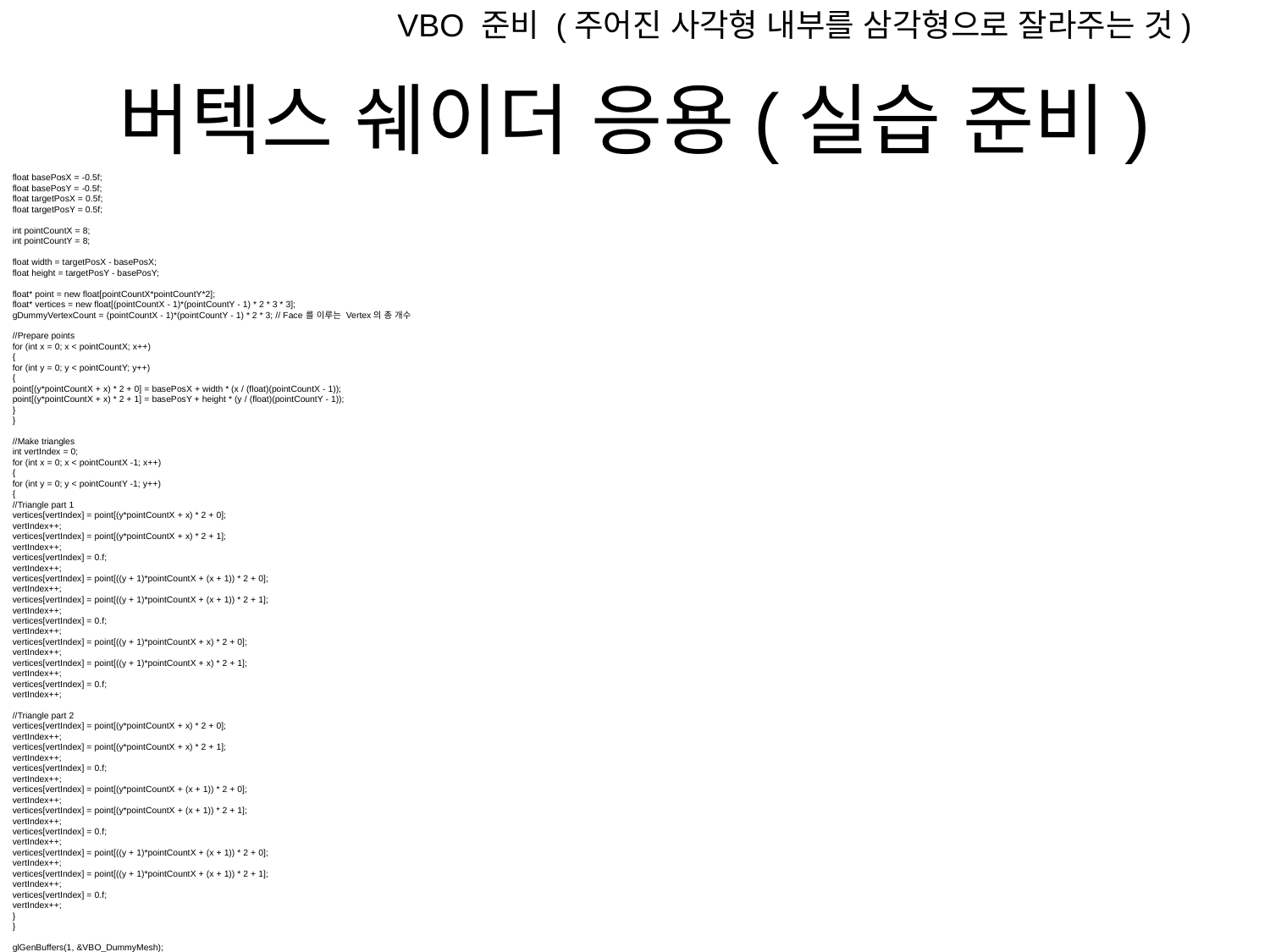

VBO 준비 (주어진 사각형 내부를 삼각형으로 잘라주는 것)
# 버텍스 쉐이더 응용(실습 준비)
float basePosX = -0.5f;
float basePosY = -0.5f;
float targetPosX = 0.5f;
float targetPosY = 0.5f;

int pointCountX = 8;
int pointCountY = 8;

float width = targetPosX - basePosX;
float height = targetPosY - basePosY;

float* point = new float[pointCountX*pointCountY*2];
float* vertices = new float[(pointCountX - 1)*(pointCountY - 1) * 2 * 3 * 3];
gDummyVertexCount = (pointCountX - 1)*(pointCountY - 1) * 2 * 3; // Face를 이루는 Vertex의 총 개수

//Prepare points
for (int x = 0; x < pointCountX; x++)
{
for (int y = 0; y < pointCountY; y++)
{
point[(y*pointCountX + x) * 2 + 0] = basePosX + width * (x / (float)(pointCountX - 1));
point[(y*pointCountX + x) * 2 + 1] = basePosY + height * (y / (float)(pointCountY - 1));
}
}

//Make triangles
int vertIndex = 0;
for (int x = 0; x < pointCountX -1; x++)
{
for (int y = 0; y < pointCountY -1; y++)
{
//Triangle part 1
vertices[vertIndex] = point[(y*pointCountX + x) * 2 + 0];
vertIndex++;
vertices[vertIndex] = point[(y*pointCountX + x) * 2 + 1];
vertIndex++;
vertices[vertIndex] = 0.f;
vertIndex++;
vertices[vertIndex] = point[((y + 1)*pointCountX + (x + 1)) * 2 + 0];
vertIndex++;
vertices[vertIndex] = point[((y + 1)*pointCountX + (x + 1)) * 2 + 1];
vertIndex++;
vertices[vertIndex] = 0.f;
vertIndex++;
vertices[vertIndex] = point[((y + 1)*pointCountX + x) * 2 + 0];
vertIndex++;
vertices[vertIndex] = point[((y + 1)*pointCountX + x) * 2 + 1];
vertIndex++;
vertices[vertIndex] = 0.f;
vertIndex++;

//Triangle part 2
vertices[vertIndex] = point[(y*pointCountX + x) * 2 + 0];
vertIndex++;
vertices[vertIndex] = point[(y*pointCountX + x) * 2 + 1];
vertIndex++;
vertices[vertIndex] = 0.f;
vertIndex++;
vertices[vertIndex] = point[(y*pointCountX + (x + 1)) * 2 + 0];
vertIndex++;
vertices[vertIndex] = point[(y*pointCountX + (x + 1)) * 2 + 1];
vertIndex++;
vertices[vertIndex] = 0.f;
vertIndex++;
vertices[vertIndex] = point[((y + 1)*pointCountX + (x + 1)) * 2 + 0];
vertIndex++;
vertices[vertIndex] = point[((y + 1)*pointCountX + (x + 1)) * 2 + 1];
vertIndex++;
vertices[vertIndex] = 0.f;
vertIndex++;
}
}

glGenBuffers(1, &VBO_DummyMesh);
glBindBuffer(GL_ARRAY_BUFFER, VBO_DummyMesh);
glBufferData(GL_ARRAY_BUFFER, sizeof(float)*(pointCountX - 1)*(pointCountY - 1) * 2 * 3 * 3, vertices, GL_STATIC_DRAW);